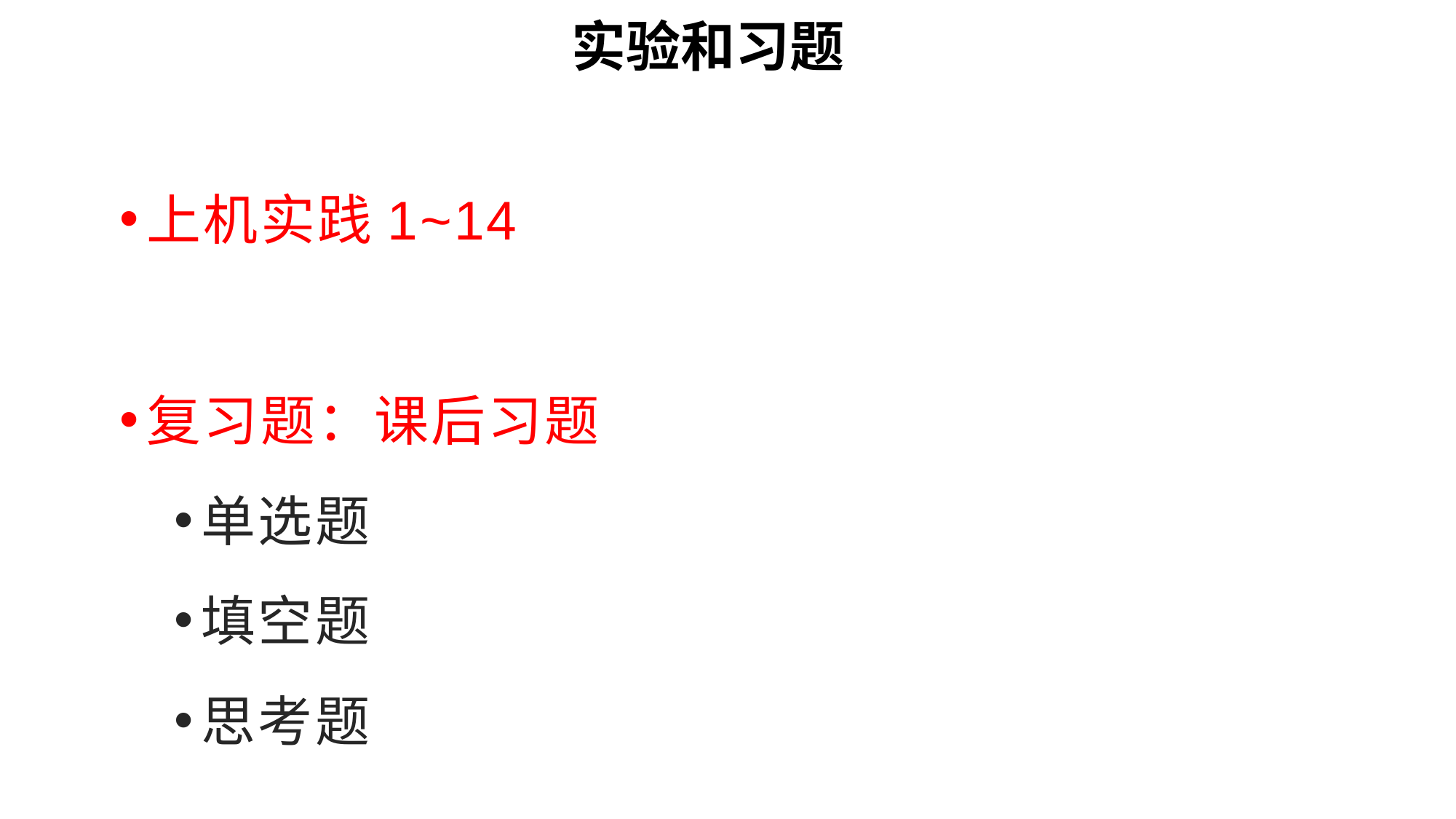

# 实验和习题
上机实践1~14

复习题：课后习题
单选题
填空题
思考题